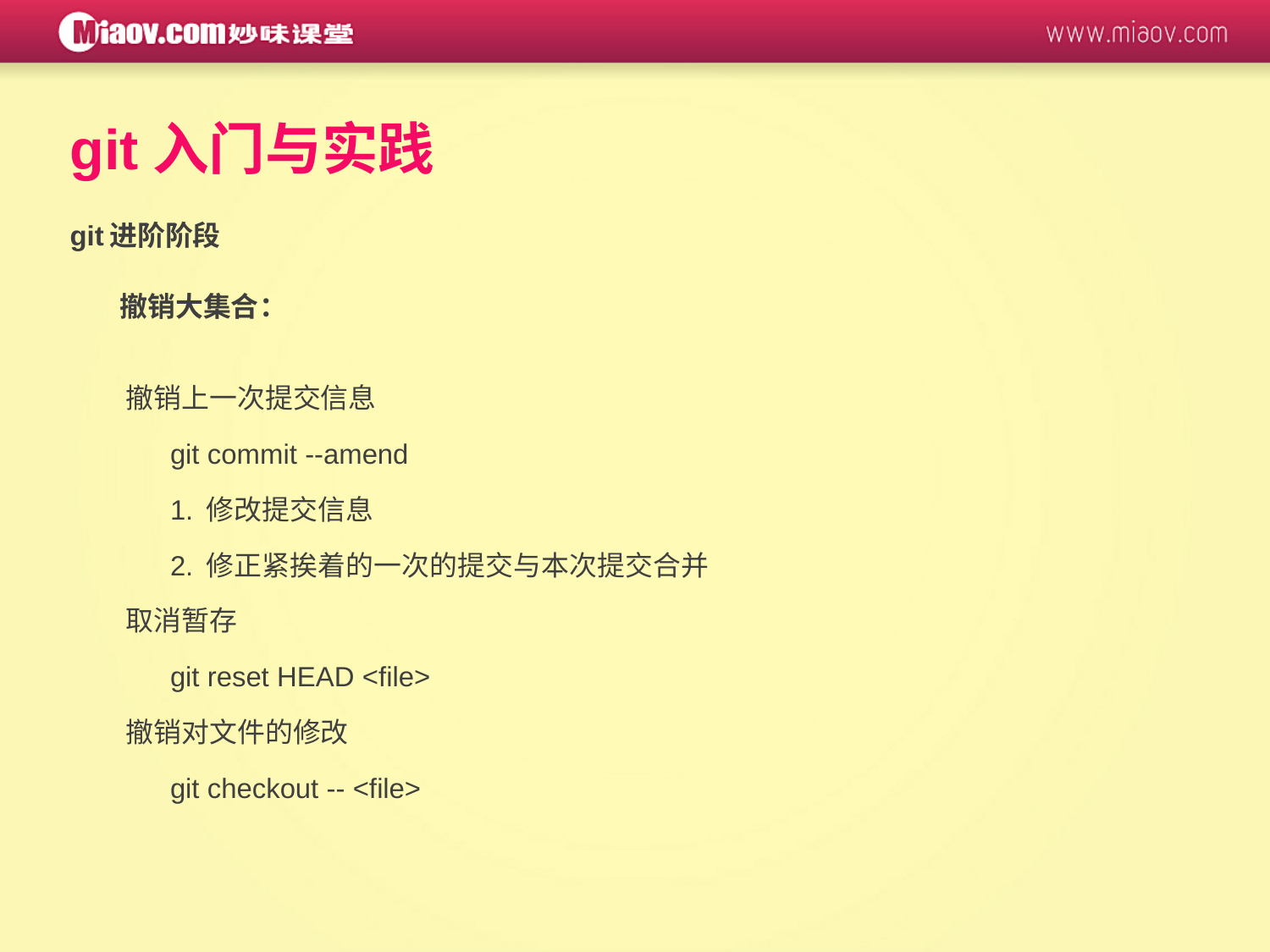

git入门与实践

git进阶阶段

       撤销大集合：

撤销上一次提交信息
	git commit --amend
	1. 修改提交信息
	2. 修正紧挨着的一次的提交与本次提交合并
取消暂存
	git reset HEAD <file>
撤销对文件的修改
	git checkout -- <file>